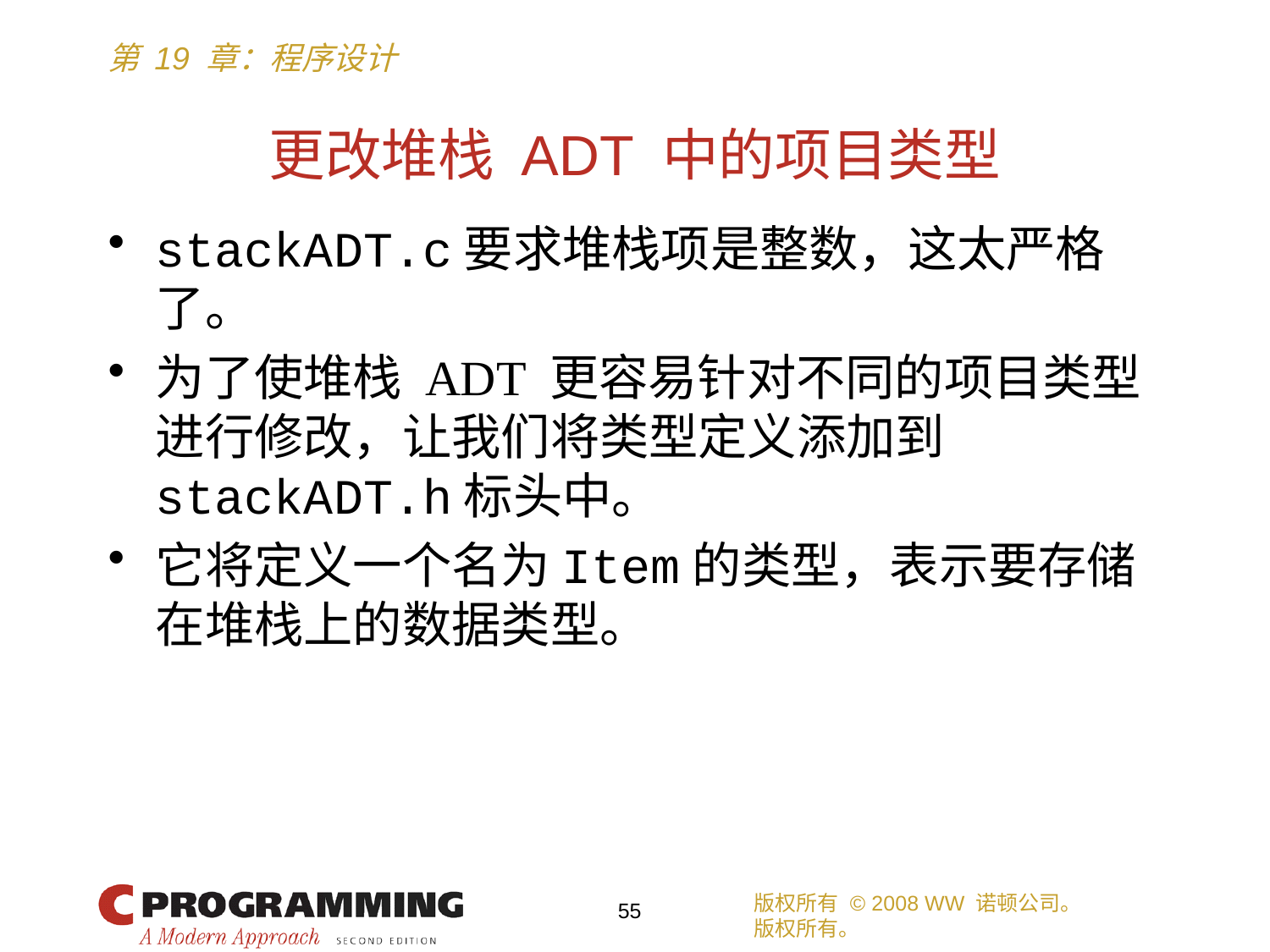

# 更改堆栈 ADT 中的项目类型
stackADT.c要求堆栈项是整数，这太严格了。
为了使堆栈 ADT 更容易针对不同的项目类型进行修改，让我们将类型定义添加到stackADT.h标头中。
它将定义一个名为Item的类型，表示要存储在堆栈上的数据类型。
版权所有 © 2008 WW 诺顿公司。
版权所有。
55